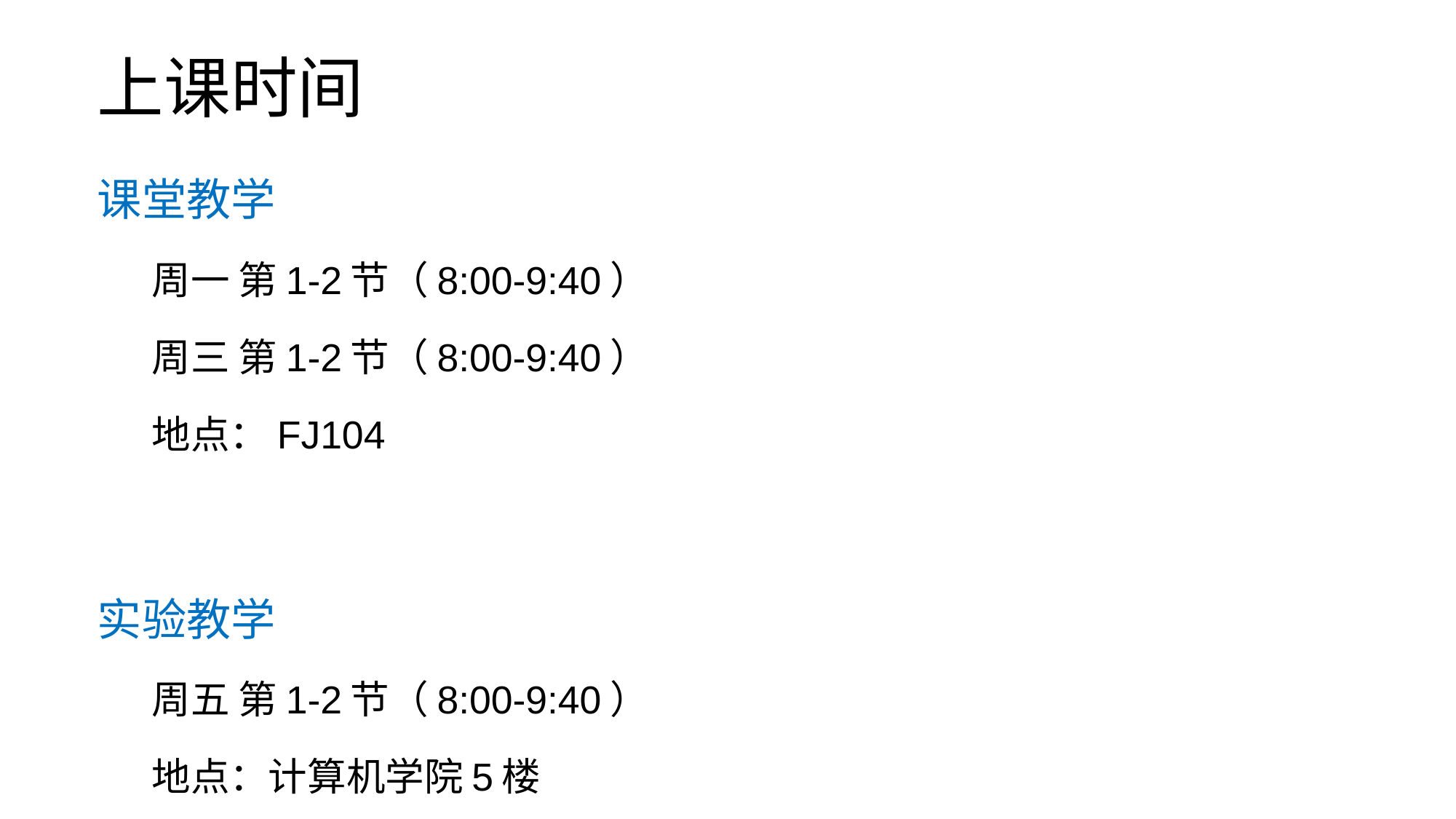

# 上课时间
课堂教学
周一 第1-2节（8:00-9:40）
周三 第1-2节（8:00-9:40）
地点：FJ104

实验教学
周五 第1-2节（8:00-9:40）
地点：计算机学院5楼